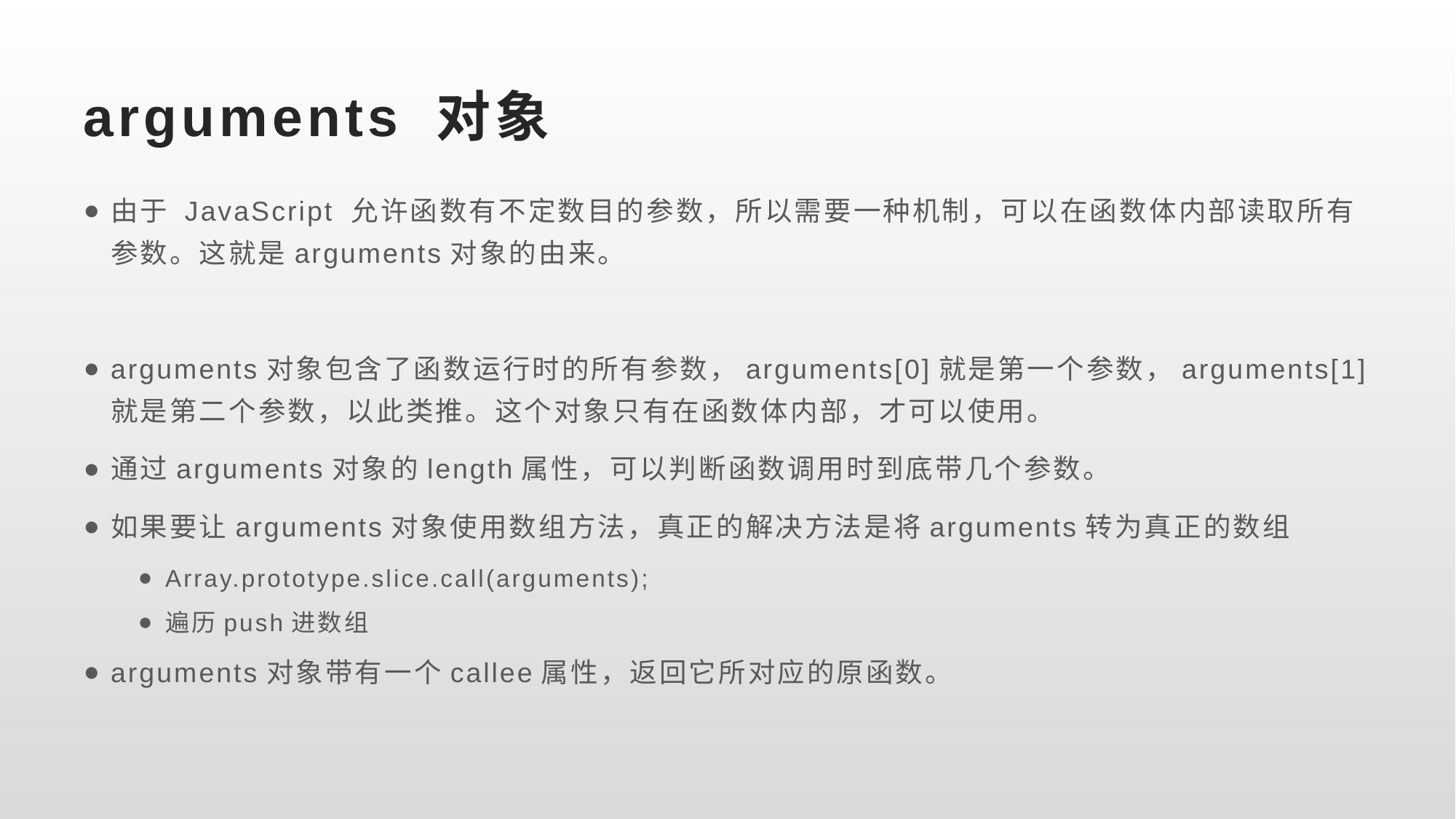

# arguments 对象
由于 JavaScript 允许函数有不定数目的参数，所以需要一种机制，可以在函数体内部读取所有参数。这就是arguments对象的由来。

arguments对象包含了函数运行时的所有参数，arguments[0]就是第一个参数，arguments[1]就是第二个参数，以此类推。这个对象只有在函数体内部，才可以使用。
通过arguments对象的length属性，可以判断函数调用时到底带几个参数。
如果要让arguments对象使用数组方法，真正的解决方法是将arguments转为真正的数组
Array.prototype.slice.call(arguments);
遍历push进数组
arguments对象带有一个callee属性，返回它所对应的原函数。